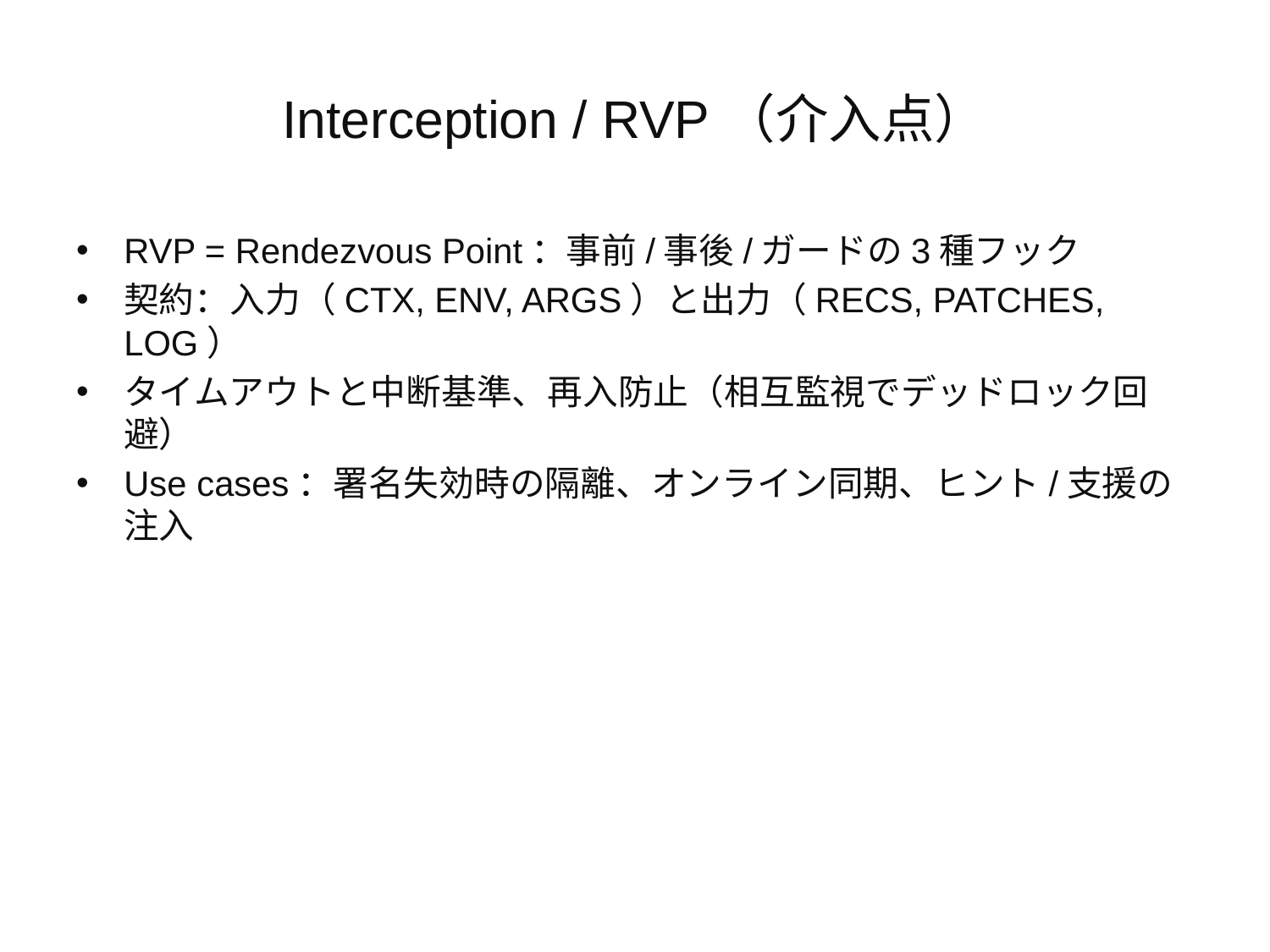

# Interception / RVP（介入点）
RVP = Rendezvous Point：事前/事後/ガードの3種フック
契約：入力（CTX, ENV, ARGS）と出力（RECS, PATCHES, LOG）
タイムアウトと中断基準、再入防止（相互監視でデッドロック回避）
Use cases：署名失効時の隔離、オンライン同期、ヒント/支援の注入